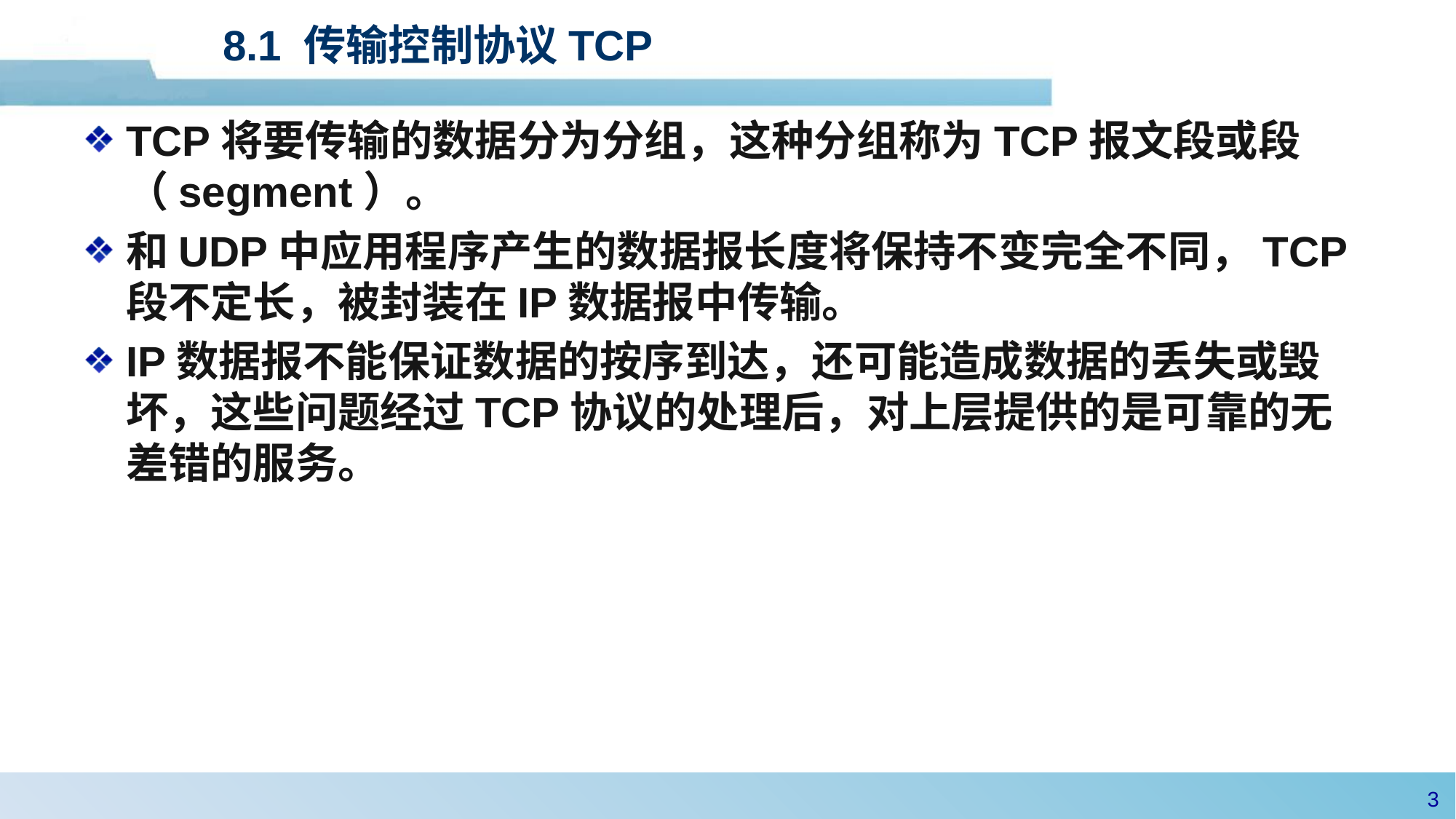

# 8.1 传输控制协议TCP
TCP将要传输的数据分为分组，这种分组称为TCP报文段或段（segment）。
和UDP中应用程序产生的数据报长度将保持不变完全不同，TCP段不定长，被封装在IP数据报中传输。
IP数据报不能保证数据的按序到达，还可能造成数据的丢失或毁坏，这些问题经过TCP协议的处理后，对上层提供的是可靠的无差错的服务。
3